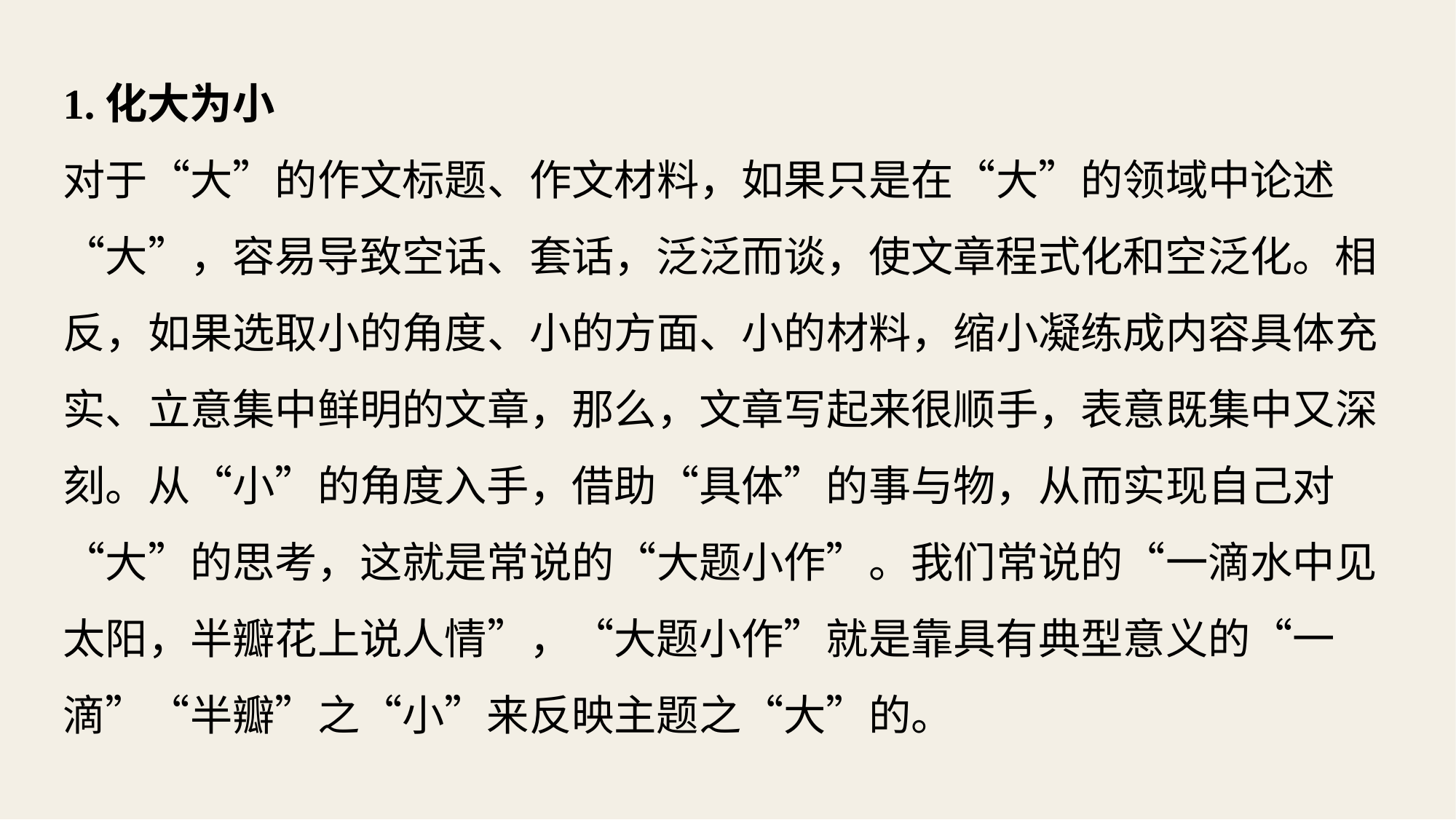

1.化大为小
对于“大”的作文标题、作文材料，如果只是在“大”的领域中论述“大”，容易导致空话、套话，泛泛而谈，使文章程式化和空泛化。相反，如果选取小的角度、小的方面、小的材料，缩小凝练成内容具体充实、立意集中鲜明的文章，那么，文章写起来很顺手，表意既集中又深刻。从“小”的角度入手，借助“具体”的事与物，从而实现自己对“大”的思考，这就是常说的“大题小作”。我们常说的“一滴水中见太阳，半瓣花上说人情”，“大题小作”就是靠具有典型意义的“一滴”“半瓣”之“小”来反映主题之“大”的。